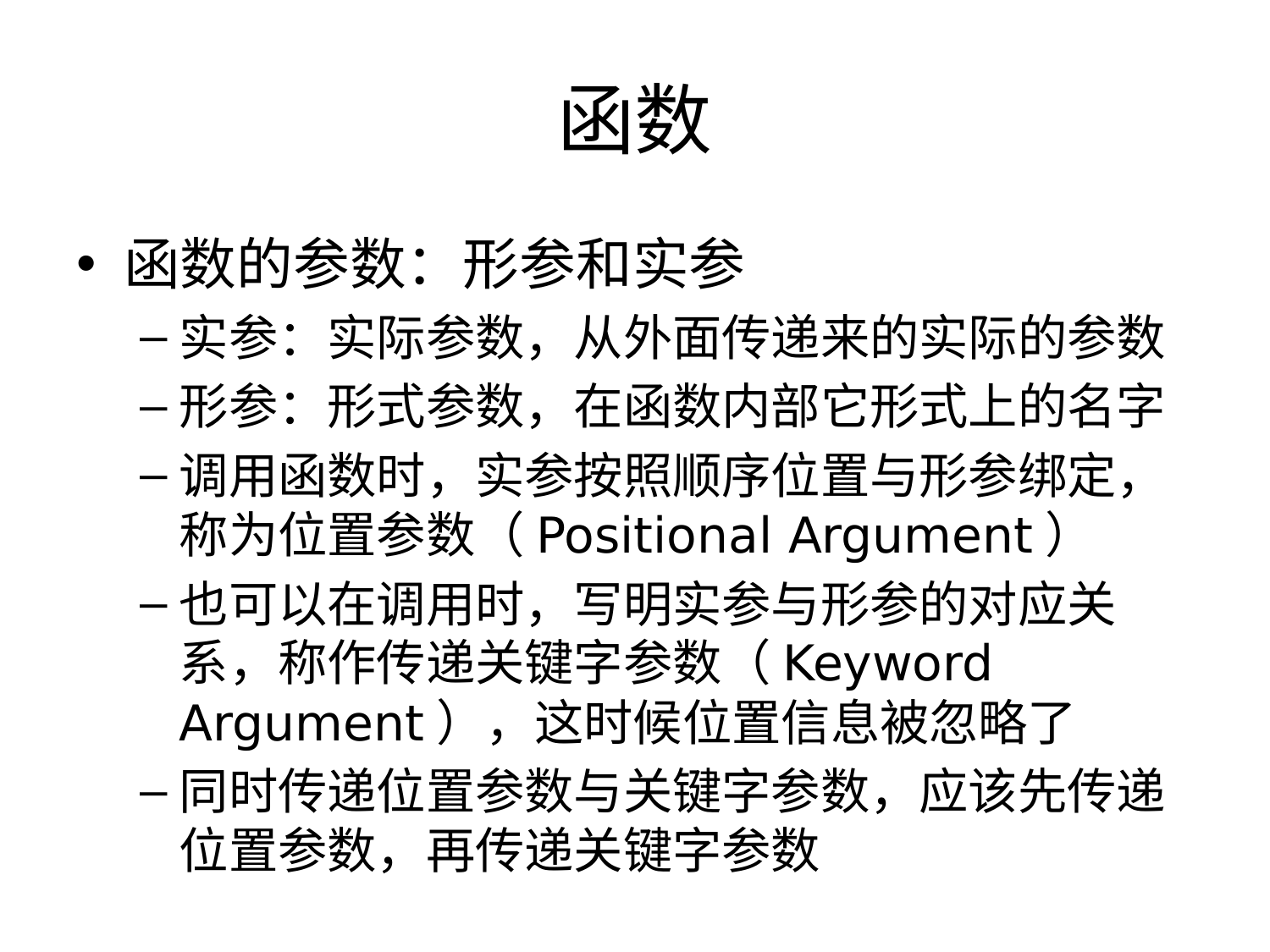

# 函数
函数的参数：形参和实参
实参：实际参数，从外面传递来的实际的参数
形参：形式参数，在函数内部它形式上的名字
调用函数时，实参按照顺序位置与形参绑定，称为位置参数（Positional Argument）
也可以在调用时，写明实参与形参的对应关系，称作传递关键字参数（Keyword Argument），这时候位置信息被忽略了
同时传递位置参数与关键字参数，应该先传递位置参数，再传递关键字参数